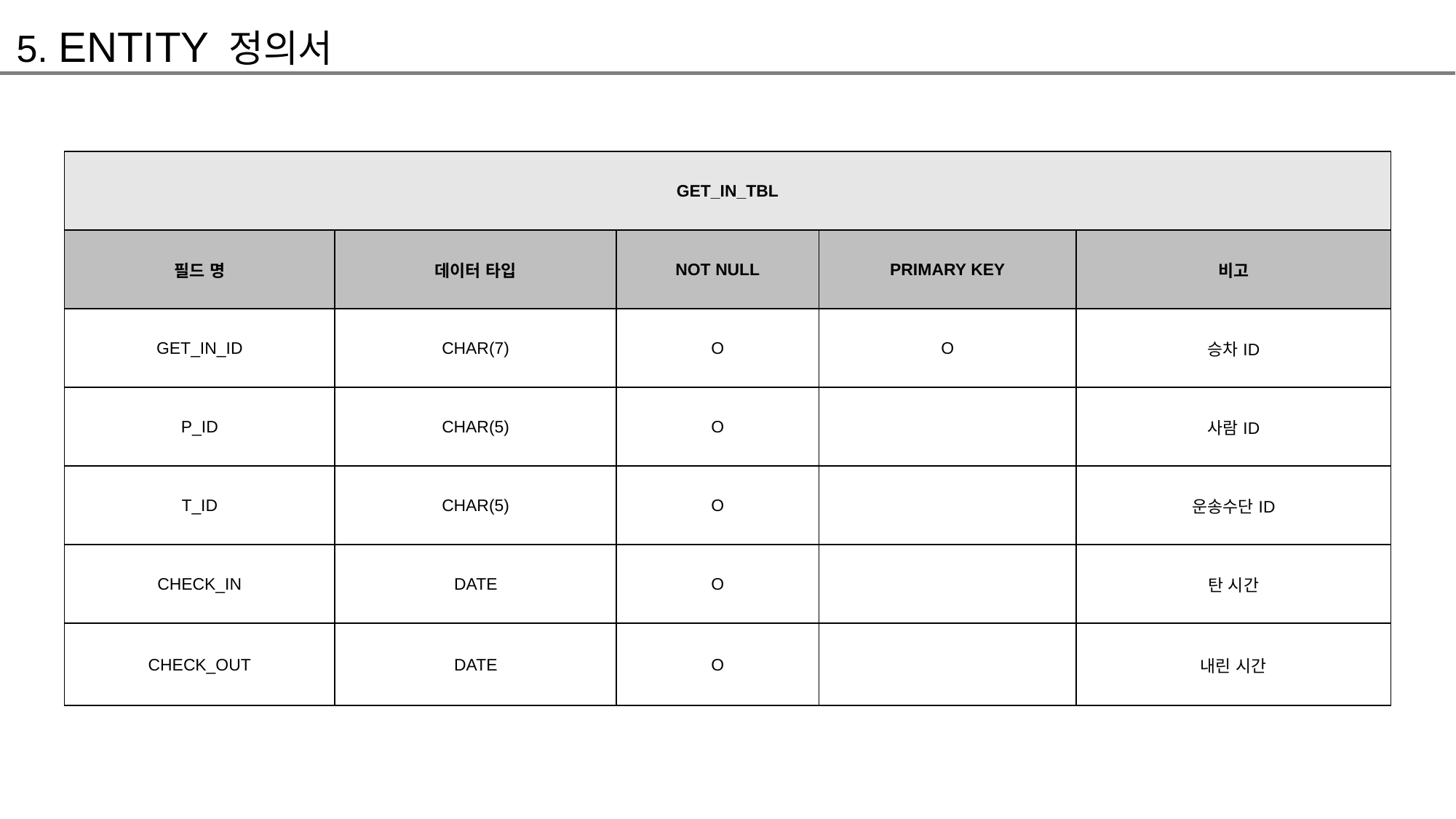

5. ENTITY 정의서
| GET\_IN\_TBL |  |  |  |  |
| --- | --- | --- | --- | --- |
| 필드 명 | 데이터 타입 | NOT NULL | PRIMARY KEY | 비고 |
| GET\_IN\_ID | CHAR(7) | O | O | 승차ID |
| P\_ID | CHAR(5) | O |  | 사람ID |
| T\_ID | CHAR(5) | O |  | 운송수단ID |
| CHECK\_IN | DATE | O |  | 탄 시간 |
| CHECK\_OUT | DATE | O |  | 내린 시간 |